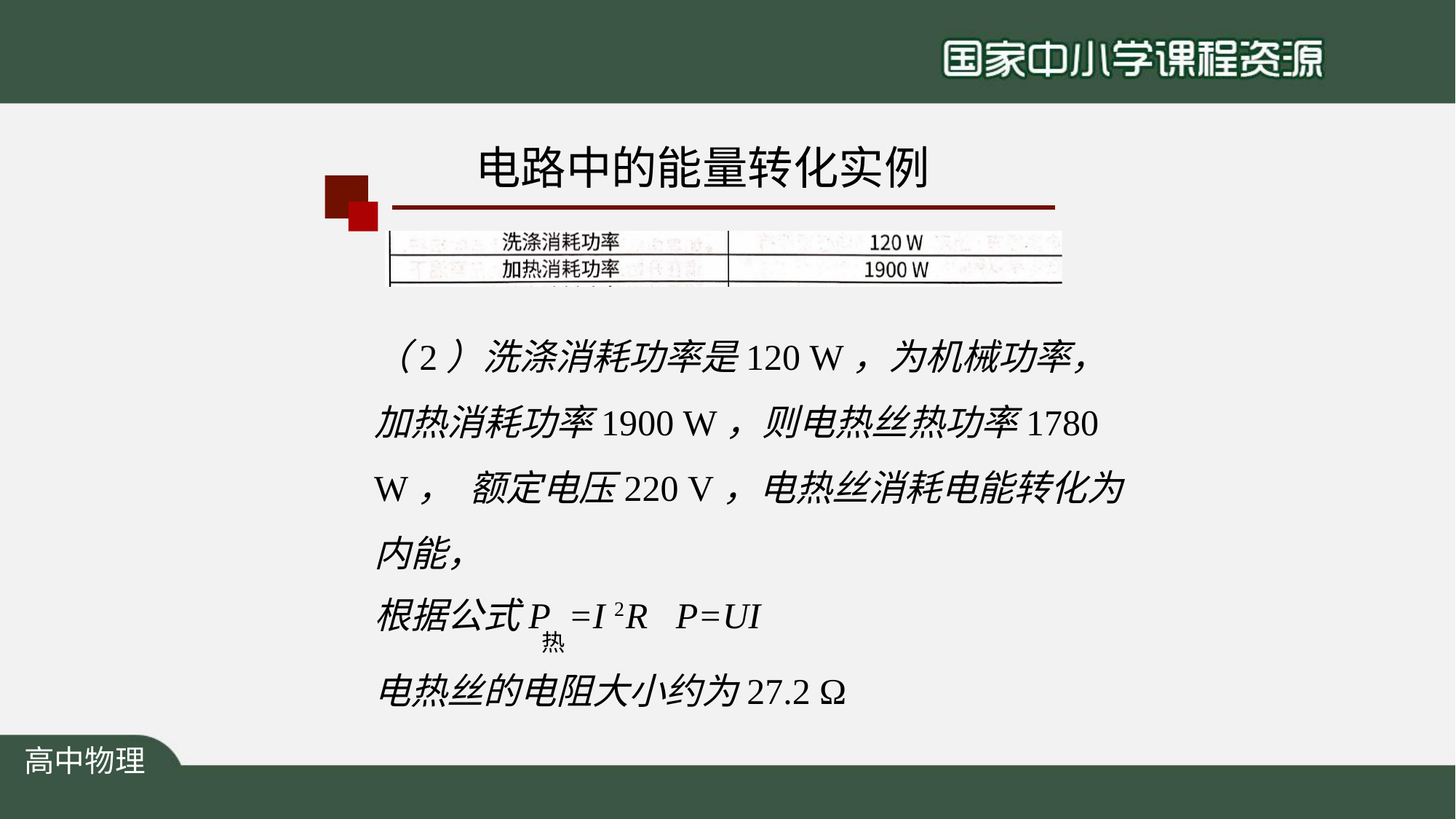

# 电路中的能量转化实例

（2）洗涤消耗功率是120 W，为机械功率，
加热消耗功率1900 W，则电热丝热功率1780 W，  额定电压220 V，电热丝消耗电能转化为内能，
根据公式P	=I 2R	P=UI
热
电热丝的电阻大小约为27.2 Ω
高中物理